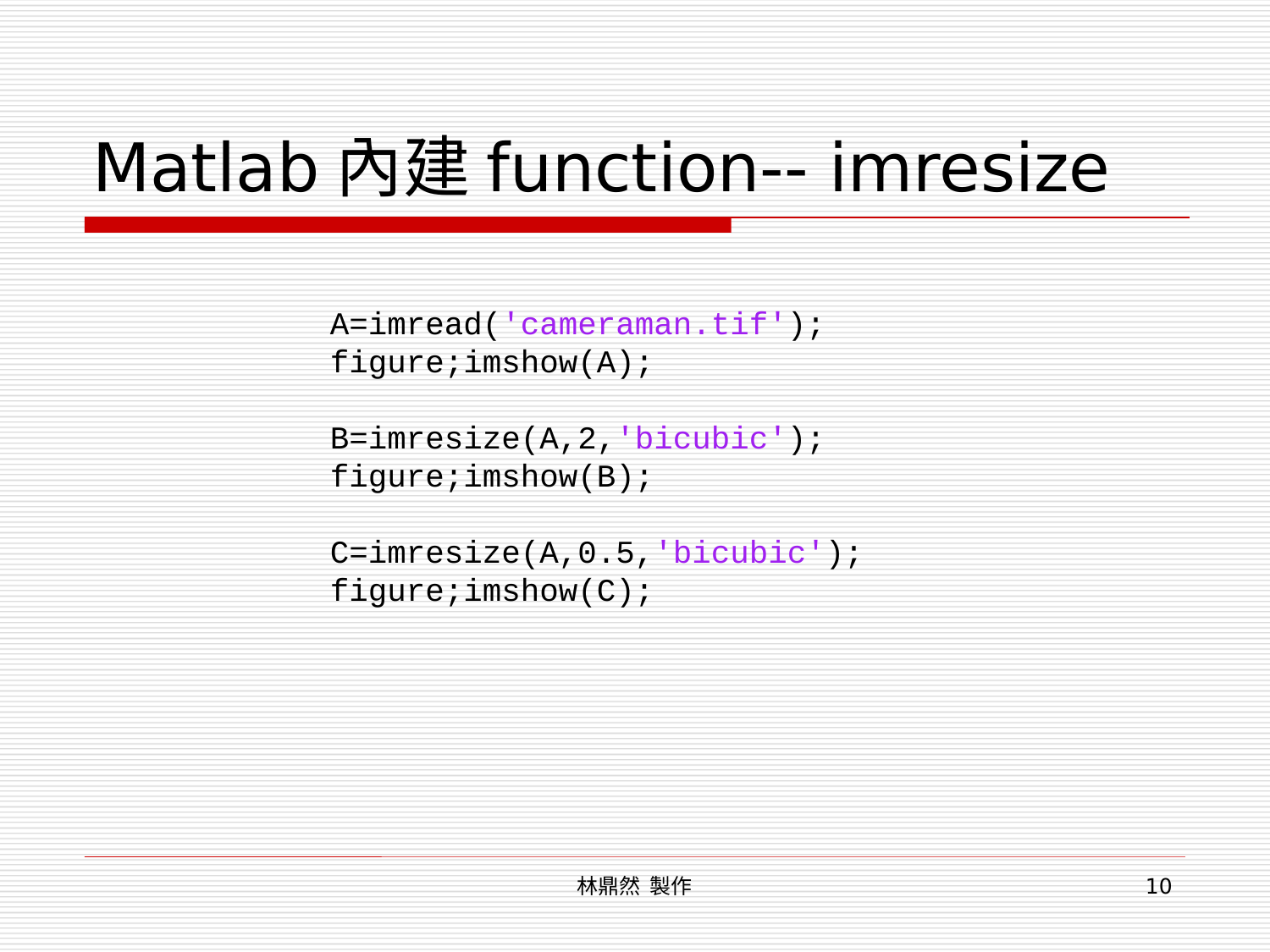

# Matlab內建function-- imresize
A=imread('cameraman.tif');
figure;imshow(A);

B=imresize(A,2,'bicubic');
figure;imshow(B);

C=imresize(A,0.5,'bicubic');
figure;imshow(C);

林鼎然  製作
10